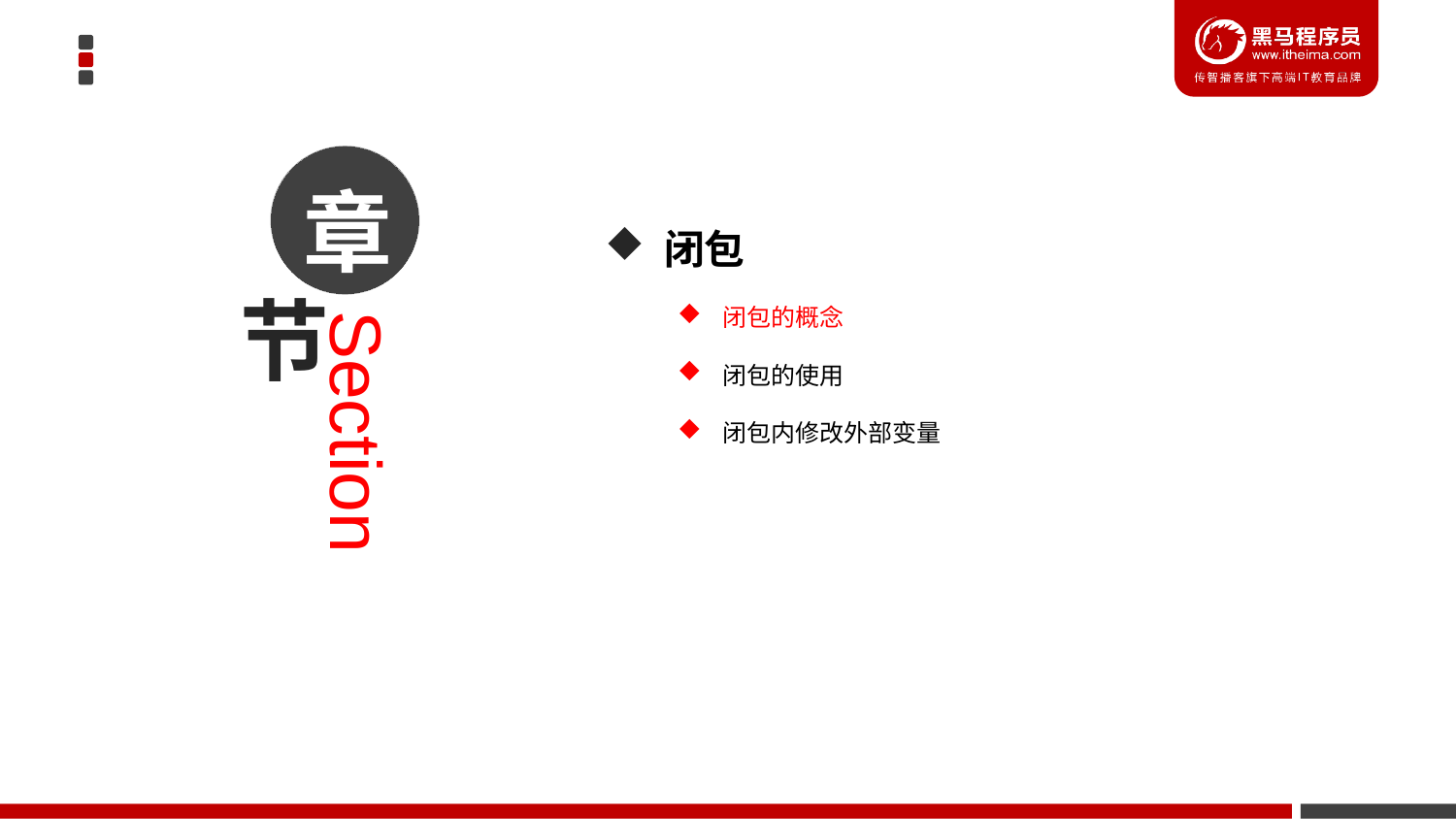

章
 闭包
闭包的概念
闭包的使用
闭包内修改外部变量

节
Section